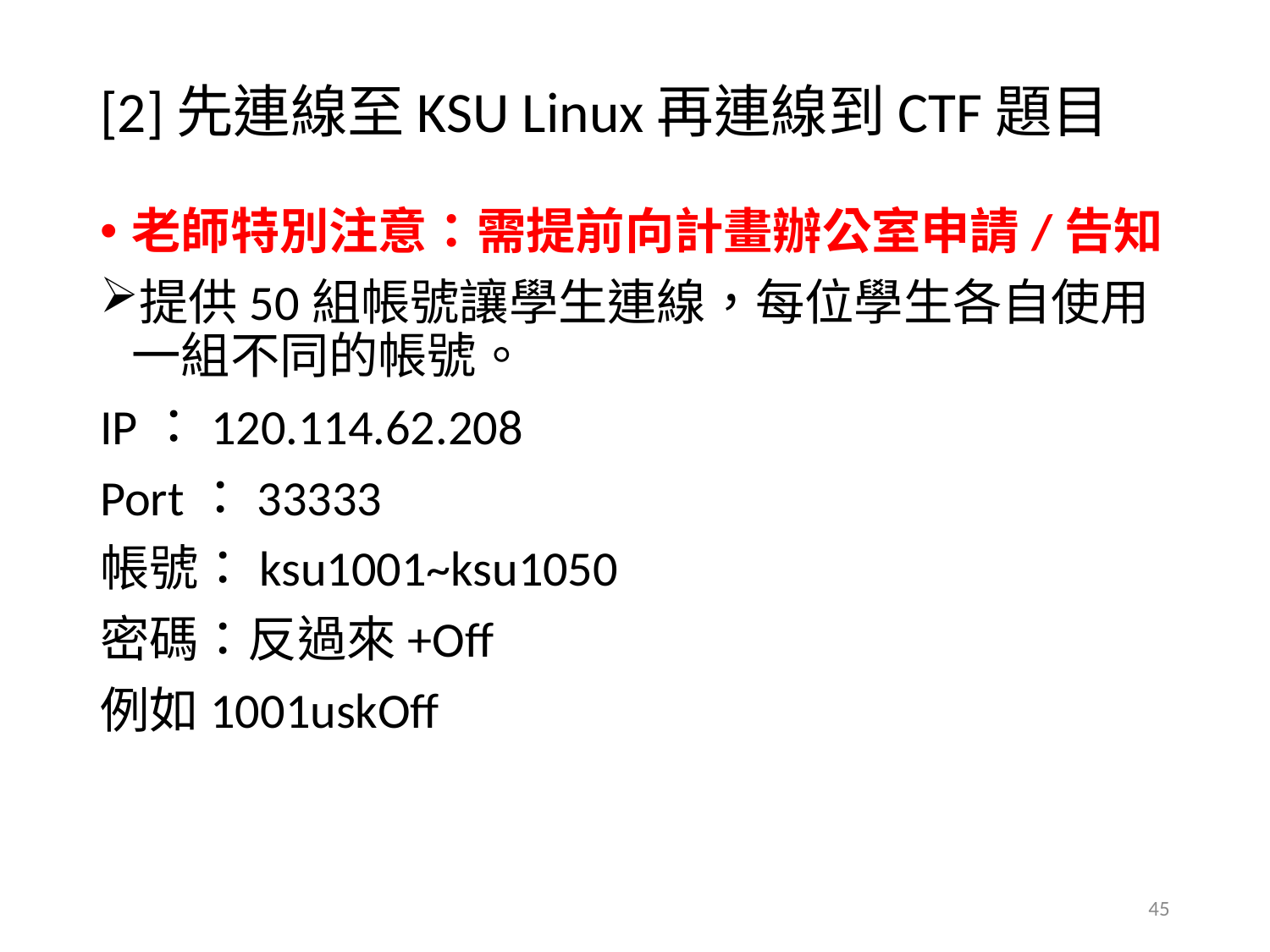

# [2]先連線至KSU Linux再連線到CTF題目
老師特別注意：需提前向計畫辦公室申請/告知
提供50組帳號讓學生連線，每位學生各自使用一組不同的帳號。
IP：120.114.62.208
Port：33333
帳號：ksu1001~ksu1050
密碼：反過來+Off
例如1001uskOff
45